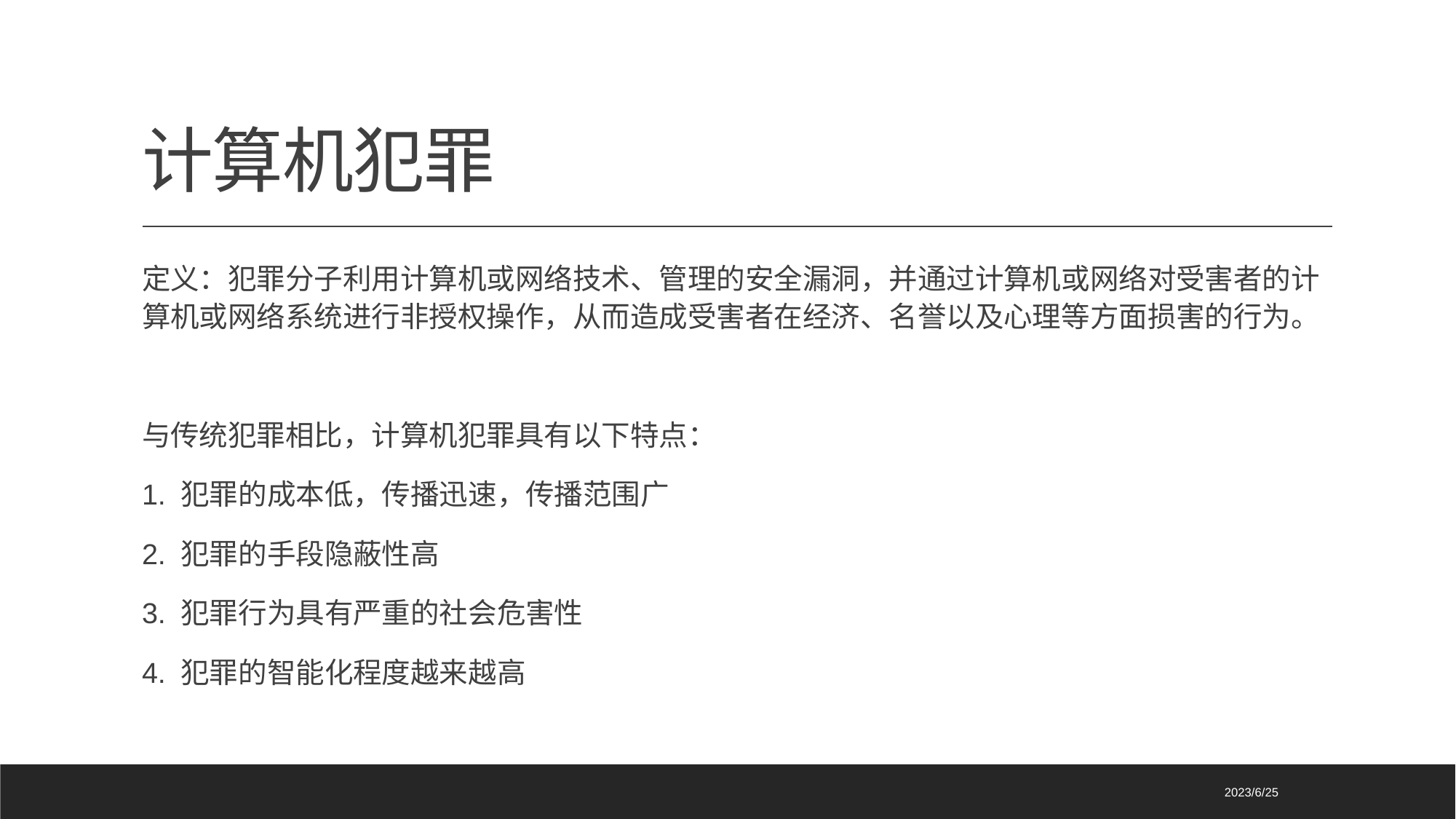

# 计算机犯罪
定义：犯罪分子利用计算机或网络技术、管理的安全漏洞，并通过计算机或网络对受害者的计算机或网络系统进行非授权操作，从而造成受害者在经济、名誉以及心理等方面损害的行为。

与传统犯罪相比，计算机犯罪具有以下特点：
1. 犯罪的成本低，传播迅速，传播范围广
2. 犯罪的手段隐蔽性高
3. 犯罪行为具有严重的社会危害性
4. 犯罪的智能化程度越来越高

2023/6/25